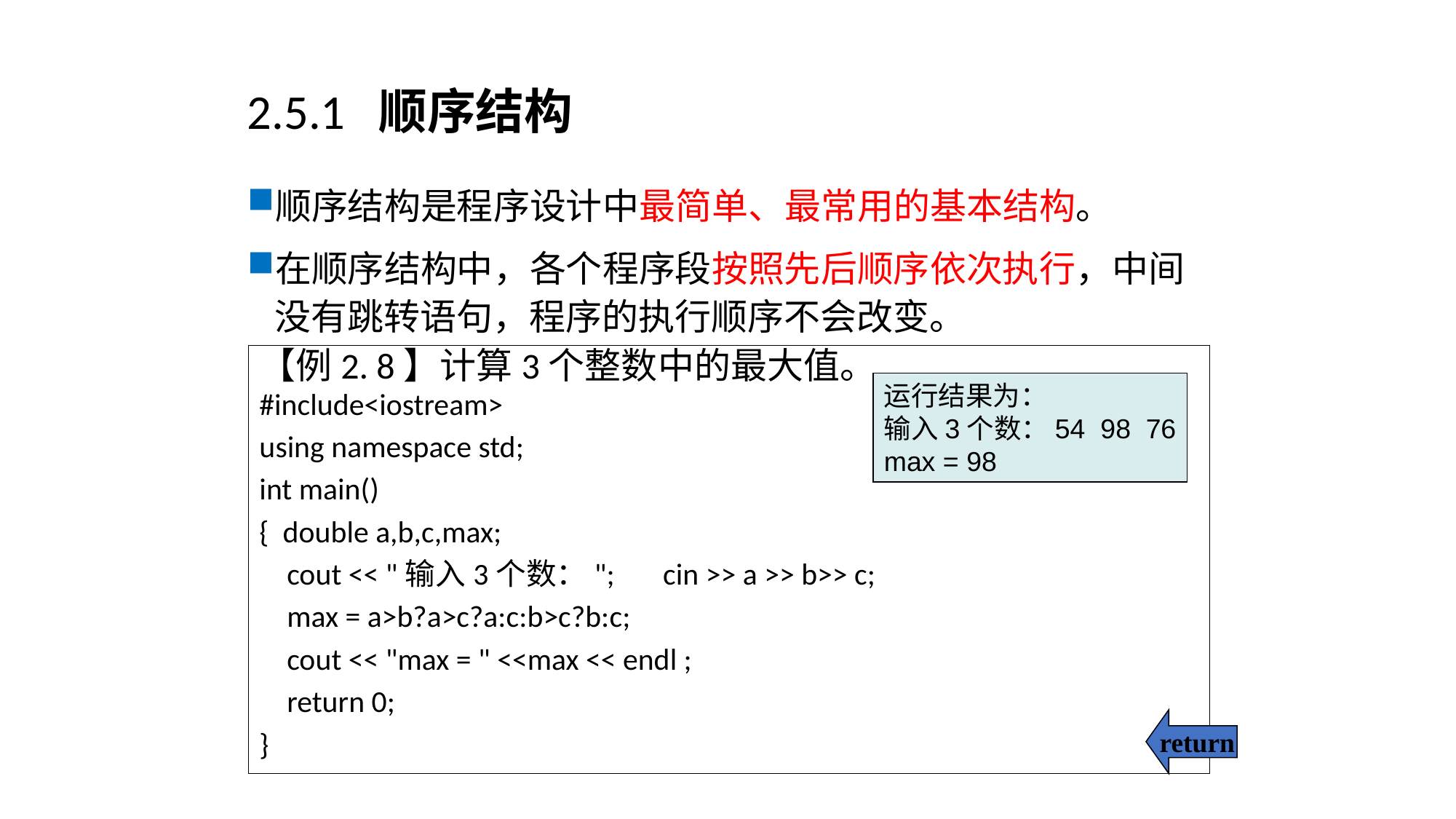

# 2.5.1  顺序结构
顺序结构是程序设计中最简单、最常用的基本结构。
在顺序结构中，各个程序段按照先后顺序依次执行，中间没有跳转语句，程序的执行顺序不会改变。
【例2. 8】计算3个整数中的最大值。
#include<iostream>
using namespace std;
int main()
{  double a,b,c,max;
    cout << "输入3个数：";       cin >> a >> b>> c;
    max = a>b?a>c?a:c:b>c?b:c;
    cout << "max = " <<max << endl ;
    return 0;
}
运行结果为：
输入3个数：54  98  76
max = 98
return